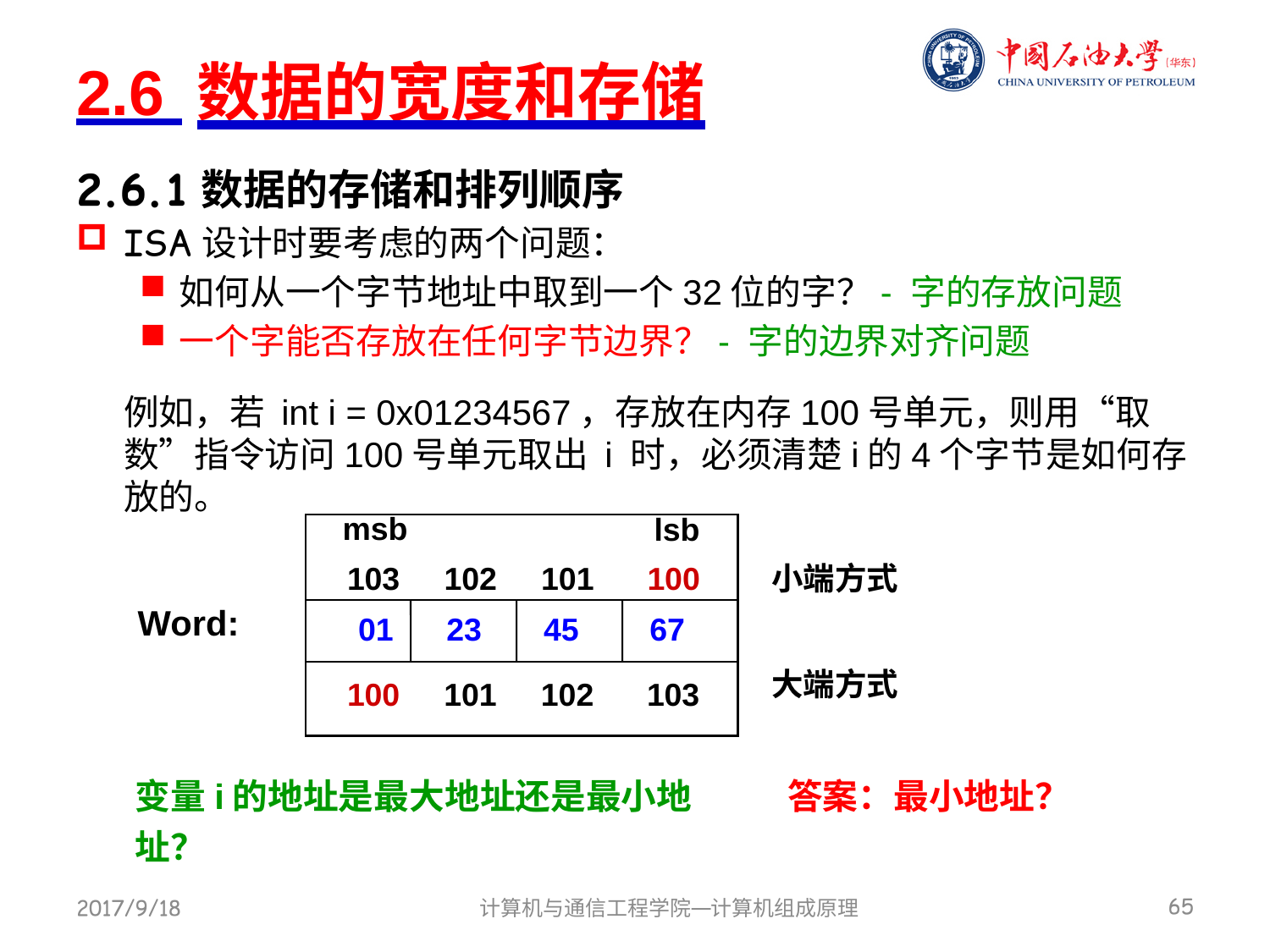

# 2.6 数据的宽度和存储
2.6.1数据的存储和排列顺序
ISA设计时要考虑的两个问题：
如何从一个字节地址中取到一个32位的字？- 字的存放问题
一个字能否存放在任何字节边界？- 字的边界对齐问题

例如，若 int i = 0x01234567，存放在内存100号单元，则用“取数”指令访问100号单元取出 i 时，必须清楚i的4个字节是如何存放的。
msb
lsb

103     102     101      100
小端方式
Word:

大端方式
100     101     102      103
    01      23       45        67
答案：最小地址？
变量i的地址是最大地址还是最小地址？
2017/9/18
计算机与通信工程学院—计算机组成原理
65